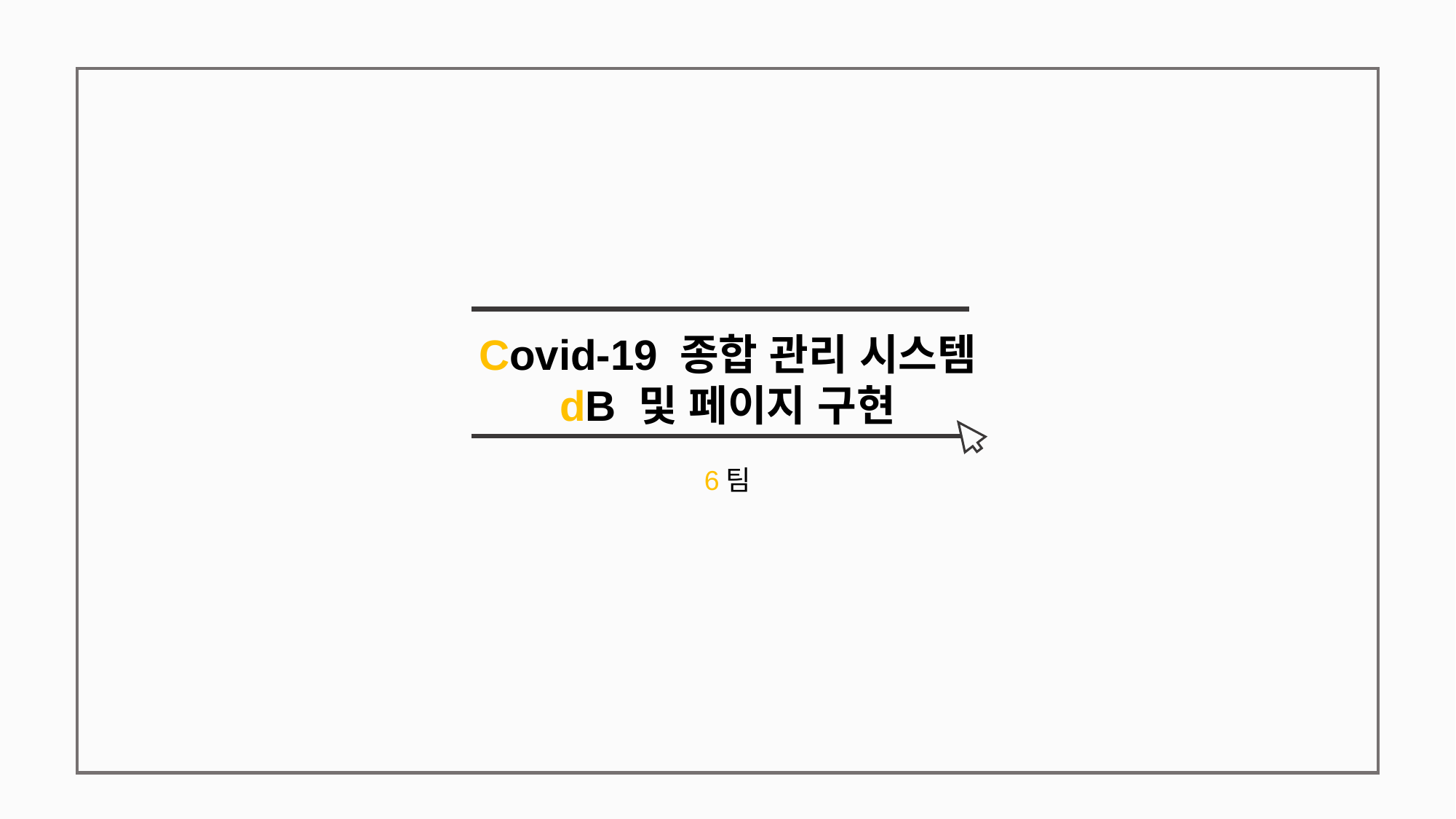

Covid-19 종합 관리 시스템
dB 및 페이지 구현

6팀